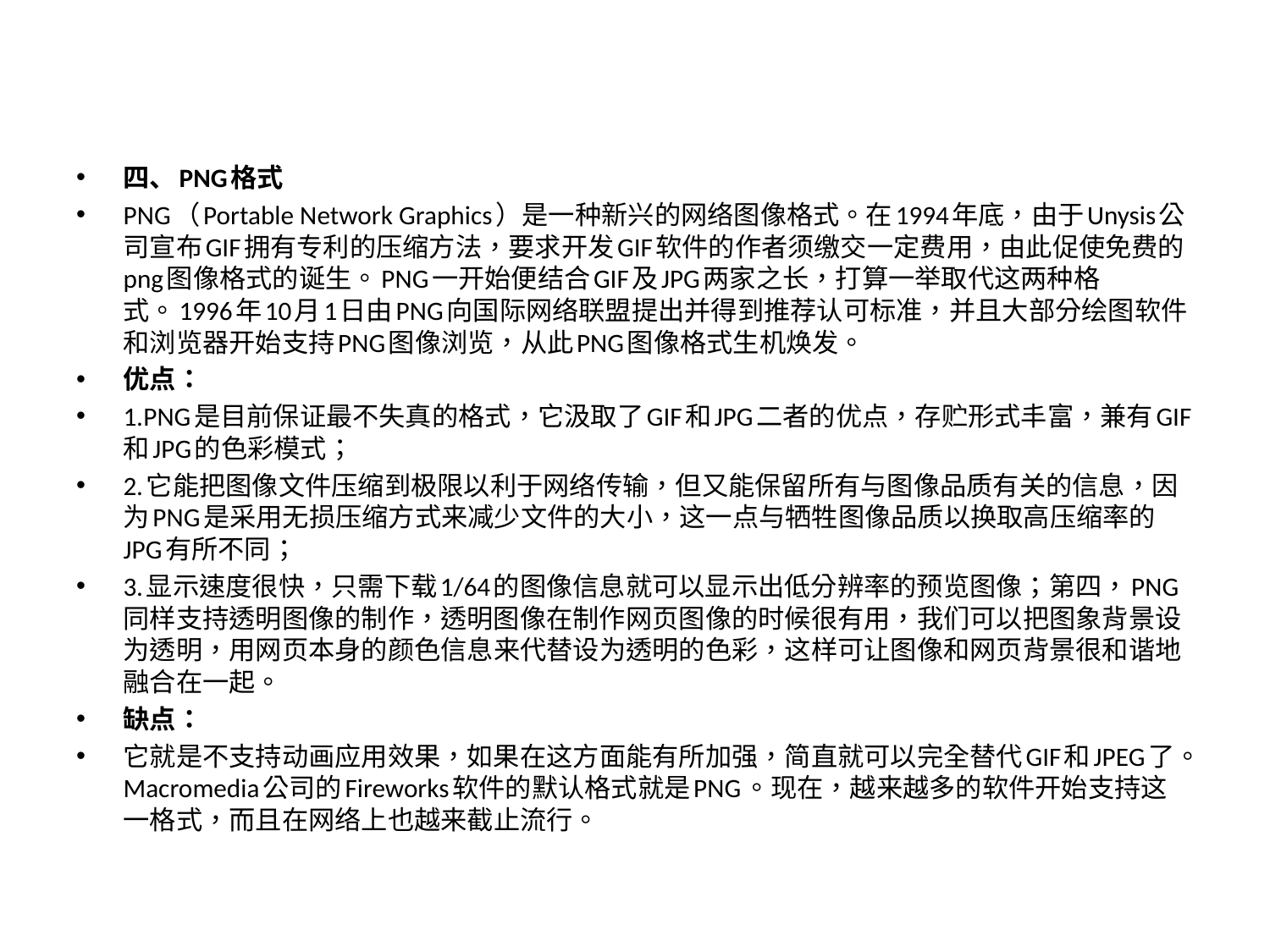

四、PNG格式
PNG（Portable Network Graphics）是一种新兴的网络图像格式。在1994年底，由于Unysis公司宣布GIF拥有专利的压缩方法，要求开发GIF软件的作者须缴交一定费用，由此促使免费的png图像格式的诞生。PNG一开始便结合GIF及JPG两家之长，打算一举取代这两种格式。1996年10月1日由PNG向国际网络联盟提出并得到推荐认可标准，并且大部分绘图软件和浏览器开始支持PNG图像浏览，从此PNG图像格式生机焕发。
优点：
1.PNG是目前保证最不失真的格式，它汲取了GIF和JPG二者的优点，存贮形式丰富，兼有GIF和JPG的色彩模式；
2.它能把图像文件压缩到极限以利于网络传输，但又能保留所有与图像品质有关的信息，因为PNG是采用无损压缩方式来减少文件的大小，这一点与牺牲图像品质以换取高压缩率的JPG有所不同；
3.显示速度很快，只需下载1/64的图像信息就可以显示出低分辨率的预览图像；第四，PNG同样支持透明图像的制作，透明图像在制作网页图像的时候很有用，我们可以把图象背景设为透明，用网页本身的颜色信息来代替设为透明的色彩，这样可让图像和网页背景很和谐地融合在一起。
缺点：
它就是不支持动画应用效果，如果在这方面能有所加强，简直就可以完全替代GIF和JPEG了。Macromedia公司的Fireworks软件的默认格式就是PNG。现在，越来越多的软件开始支持这一格式，而且在网络上也越来截止流行。